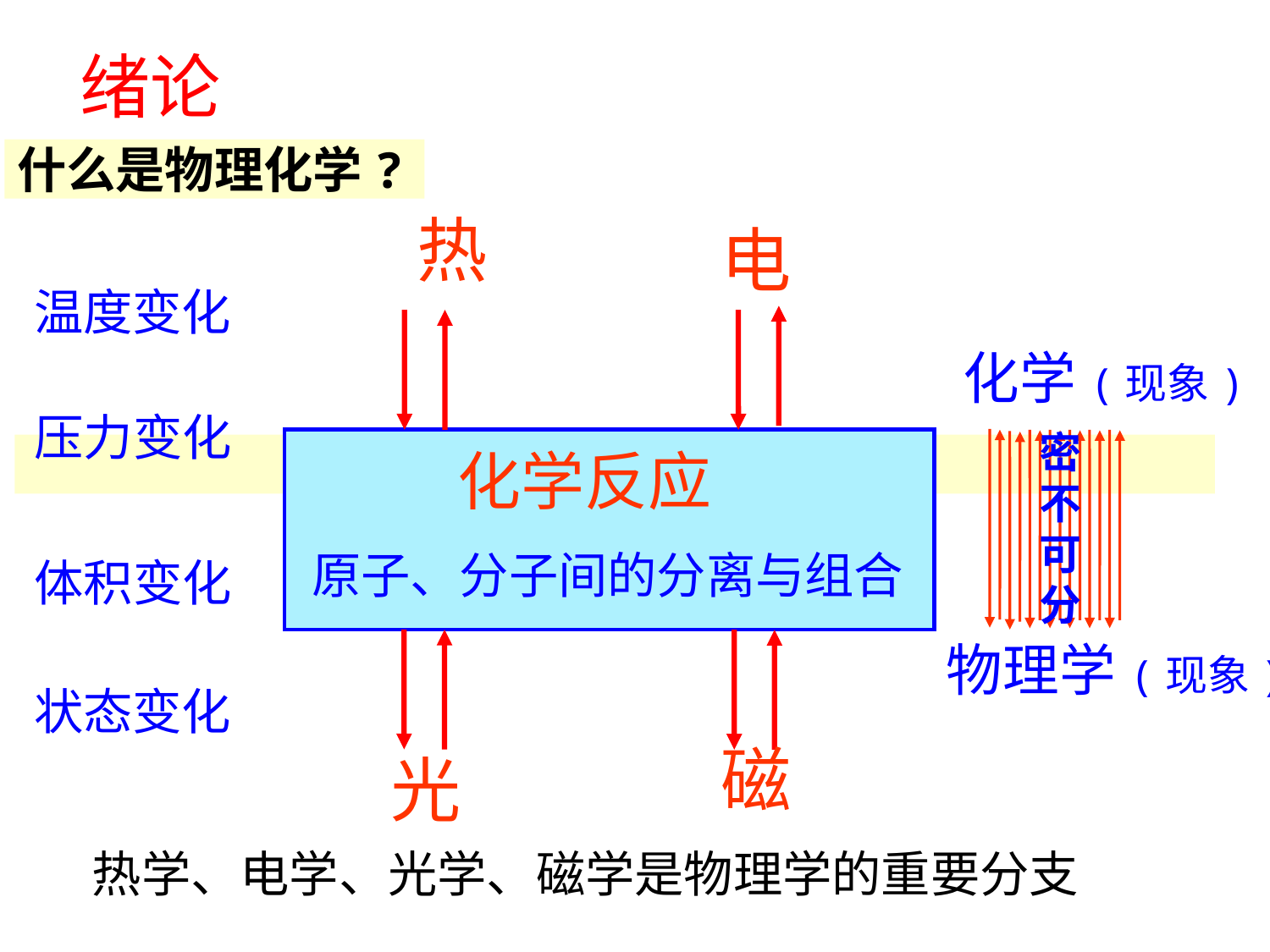

# 绪论
什么是物理化学?
热
电
温度变化

化学(现象)
压力变化
密不可分

化学反应
体积变化
原子、分子间的分离与组合
物理学(现象)

状态变化
磁
光
热学、电学、光学、磁学是物理学的重要分支